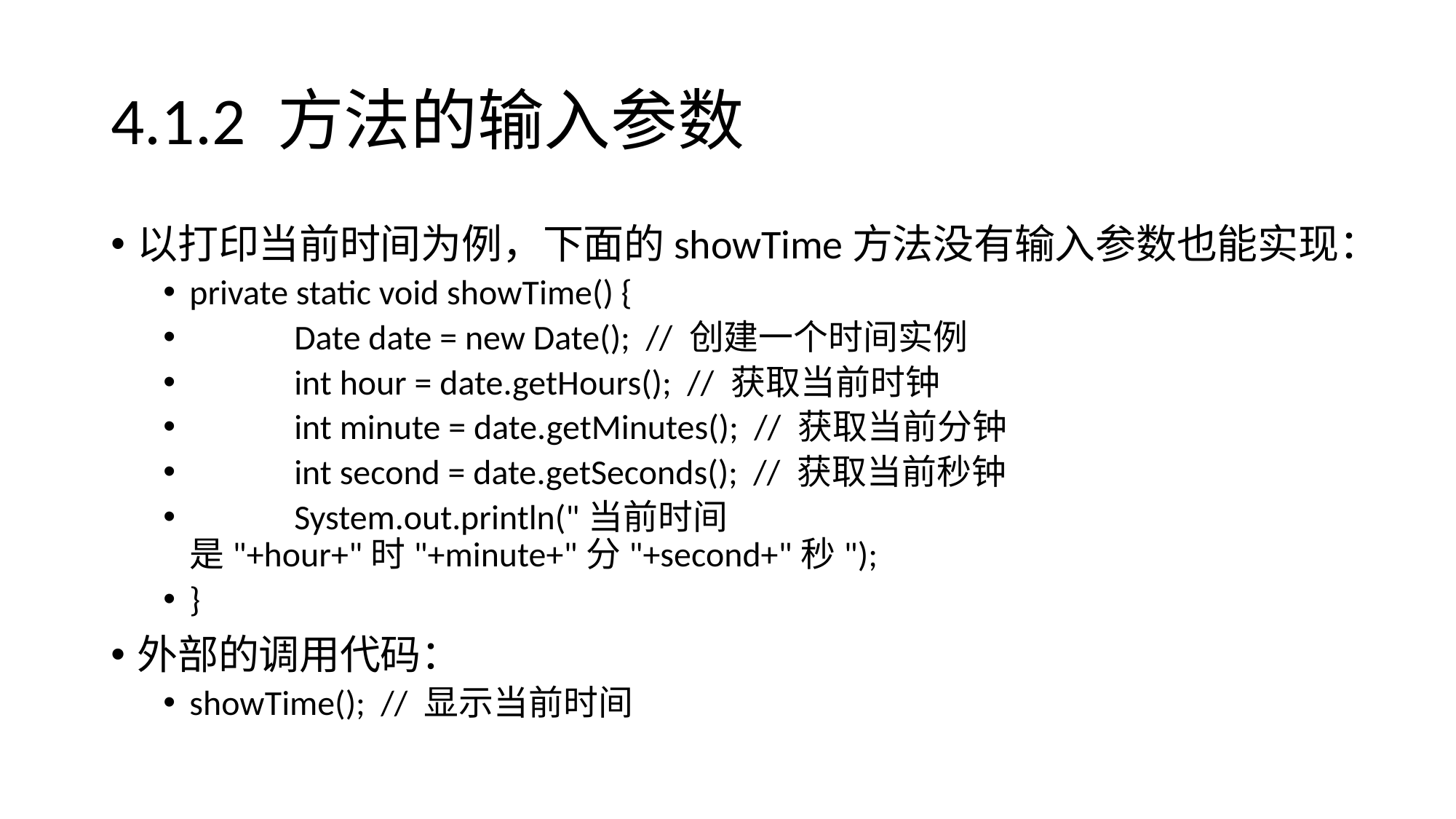

# 4.1.2 方法的输入参数
以打印当前时间为例，下面的showTime方法没有输入参数也能实现：
private static void showTime() {
	Date date = new Date();  // 创建一个时间实例
	int hour = date.getHours();  // 获取当前时钟
	int minute = date.getMinutes();  // 获取当前分钟
	int second = date.getSeconds();  // 获取当前秒钟
	System.out.println("当前时间是"+hour+"时"+minute+"分"+second+"秒");
}
外部的调用代码：
showTime();  // 显示当前时间